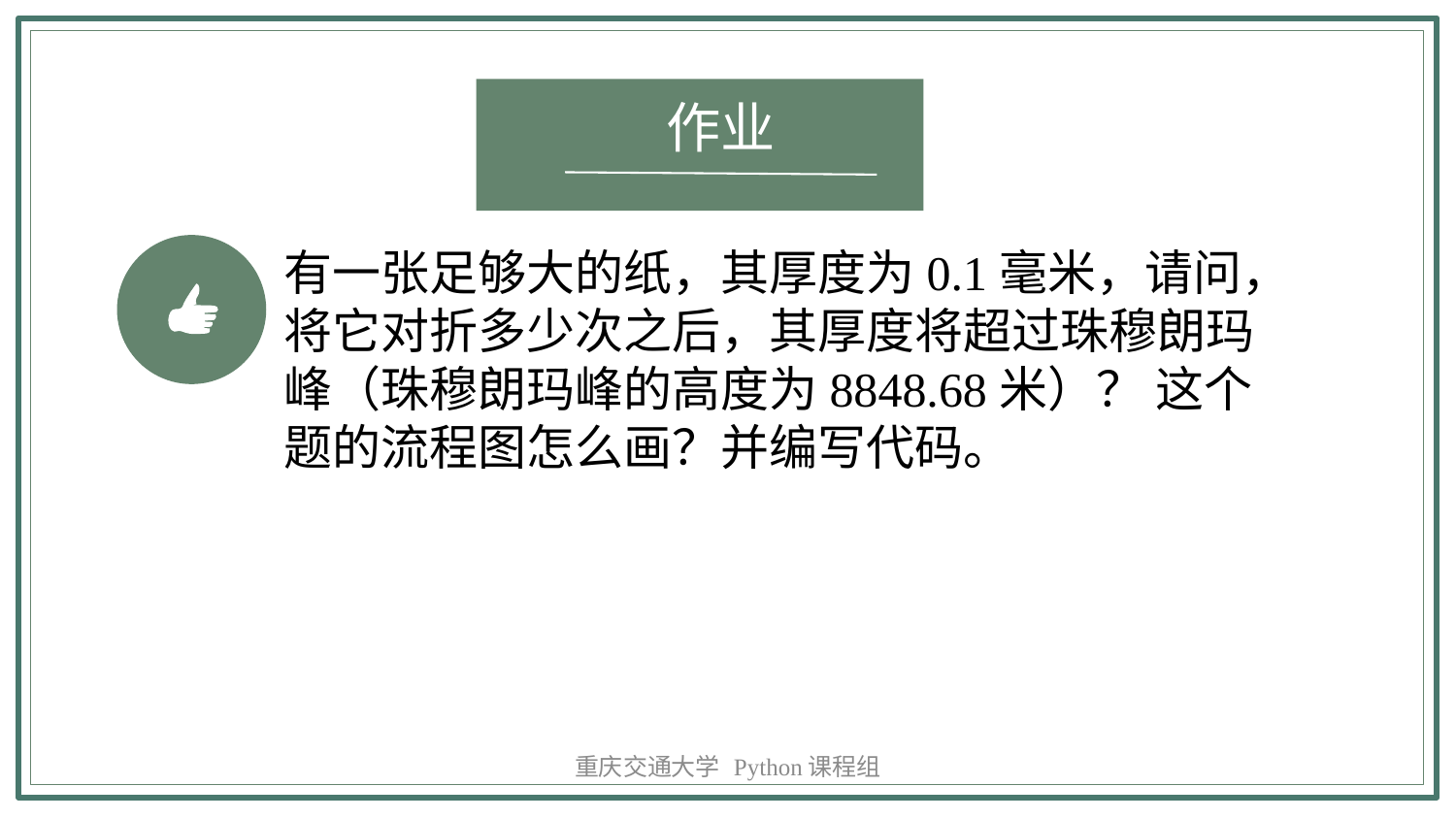

作业

有一张足够大的纸，其厚度为0.1毫米，请问，将它对折多少次之后，其厚度将超过珠穆朗玛峰（珠穆朗玛峰的高度为8848.68米）？ 这个题的流程图怎么画？并编写代码。

重庆交通大学 Python课程组